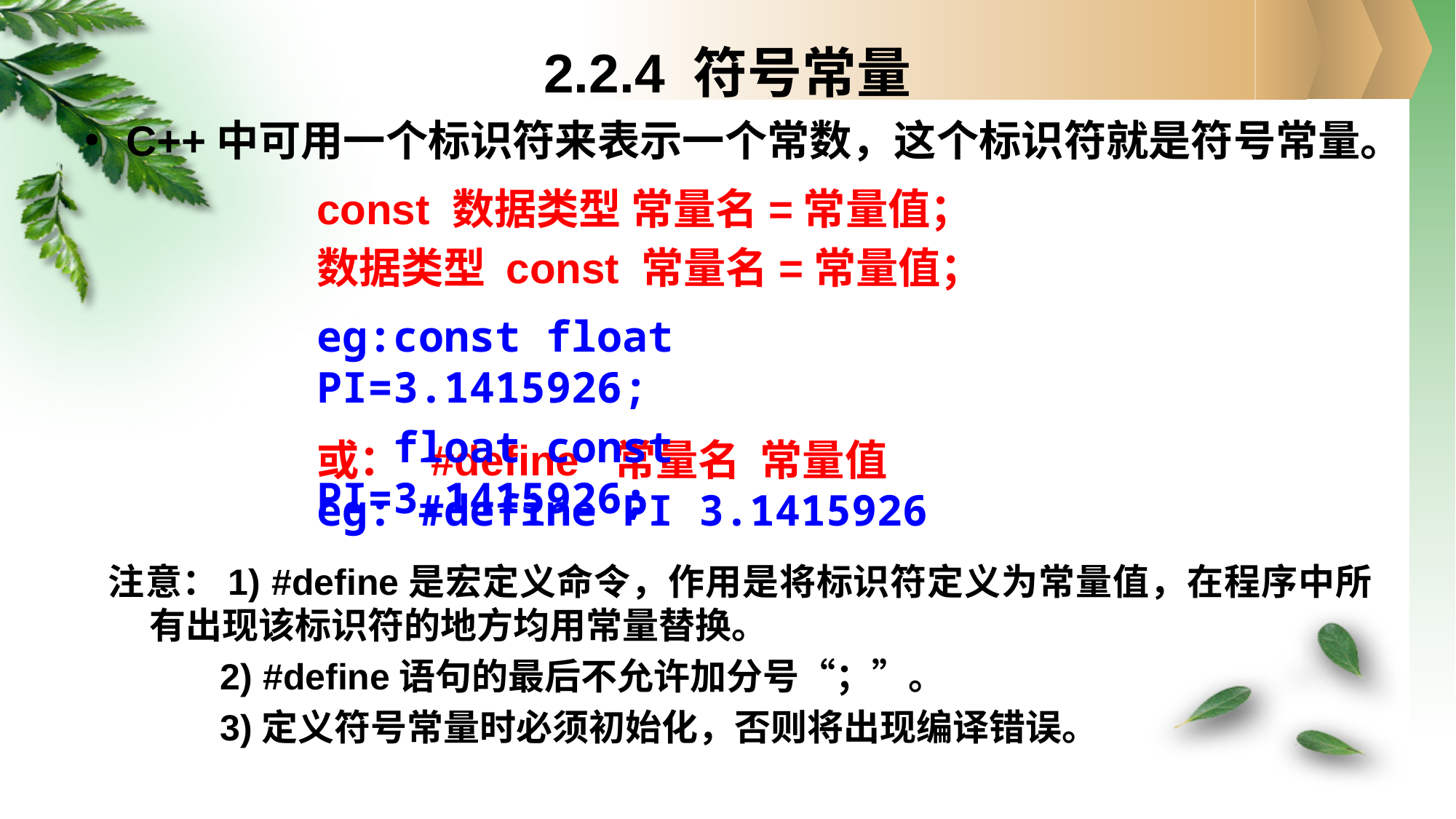

# 2.2.4 符号常量
C++中可用一个标识符来表示一个常数，这个标识符就是符号常量。

const 数据类型 常量名=常量值；
数据类型 const 常量名=常量值；
eg:const float PI=3.1415926;
   float const PI=3.1415926;
或：  #define  常量名  常量值

eg: #define PI 3.1415926
注意：1) #define是宏定义命令，作用是将标识符定义为常量值，在程序中所有出现该标识符的地方均用常量替换。
           2) #define语句的最后不允许加分号“；”。
           3)定义符号常量时必须初始化，否则将出现编译错误。